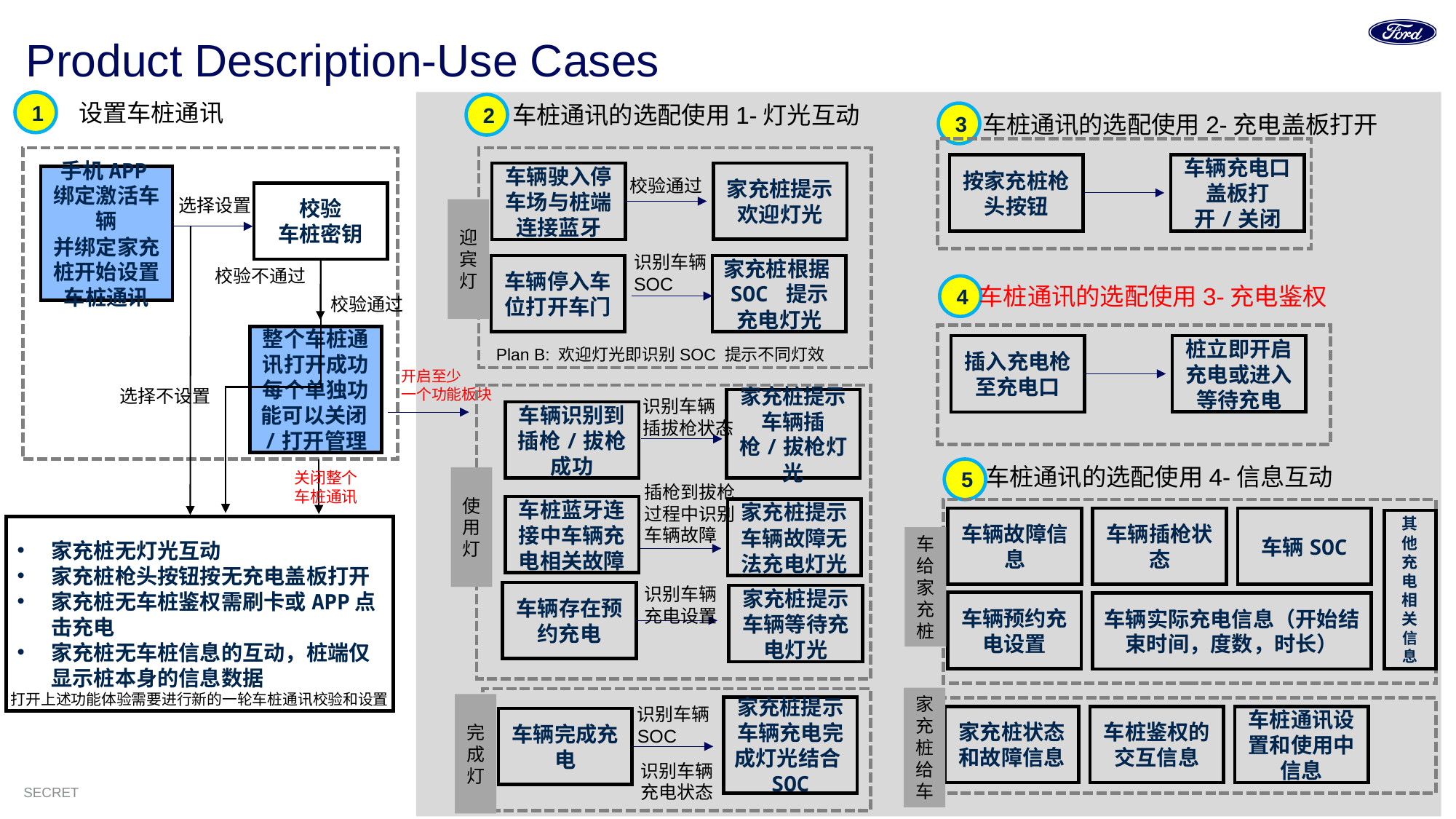

# Product Description-Use Cases

1
设置车桩通讯
2
车桩通讯的选配使用1-灯光互动
3
车桩通讯的选配使用2-充电盖板打开

车辆充电口盖板打开/关闭
按家充桩枪头按钮
家充桩提示欢迎灯光
车辆驶入停车场与桩端连接蓝牙
手机APP绑定激活车辆
并绑定家充桩开始设置车桩通讯
校验通过
校验
车桩密钥
选择设置
迎宾灯
识别车辆
SOC
家充桩根据SOC 提示充电灯光
车辆停入车位打开车门
校验不通过
4
车桩通讯的选配使用3-充电鉴权
校验通过

整个车桩通讯打开成功每个单独功能可以关闭/打开管理
桩立即开启充电或进入等待充电
插入充电枪至充电口
Plan B: 欢迎灯光即识别SOC 提示不同灯效
开启至少
一个功能板块
选择不设置

识别车辆
插拔枪状态
家充桩提示车辆插枪/拔枪灯光
车辆识别到插枪/拔枪成功
车桩通讯的选配使用4-信息互动
5
关闭整个
车桩通讯
使用灯
插枪到拔枪
过程中识别
车辆故障
车桩蓝牙连接中车辆充电相关故障
家充桩提示车辆故障无法充电灯光

车辆故障信息
车辆插枪状态
车辆SOC
其他充电相关信息
家充桩无灯光互动
家充桩枪头按钮按无充电盖板打开
家充桩无车桩鉴权需刷卡或APP点击充电
家充桩无车桩信息的互动，桩端仅显示桩本身的信息数据
车给家充桩
识别车辆
充电设置
车辆存在预约充电
家充桩提示车辆等待充电灯光
车辆预约充电设置
车辆实际充电信息（开始结束时间，度数，时长）
打开上述功能体验需要进行新的一轮车桩通讯校验和设置
家充桩给车

完成灯
家充桩提示车辆充电完成灯光结合SOC
识别车辆
SOC

家充桩状态和故障信息
车桩鉴权的交互信息
车桩通讯设置和使用中信息
车辆完成充电
识别车辆
充电状态